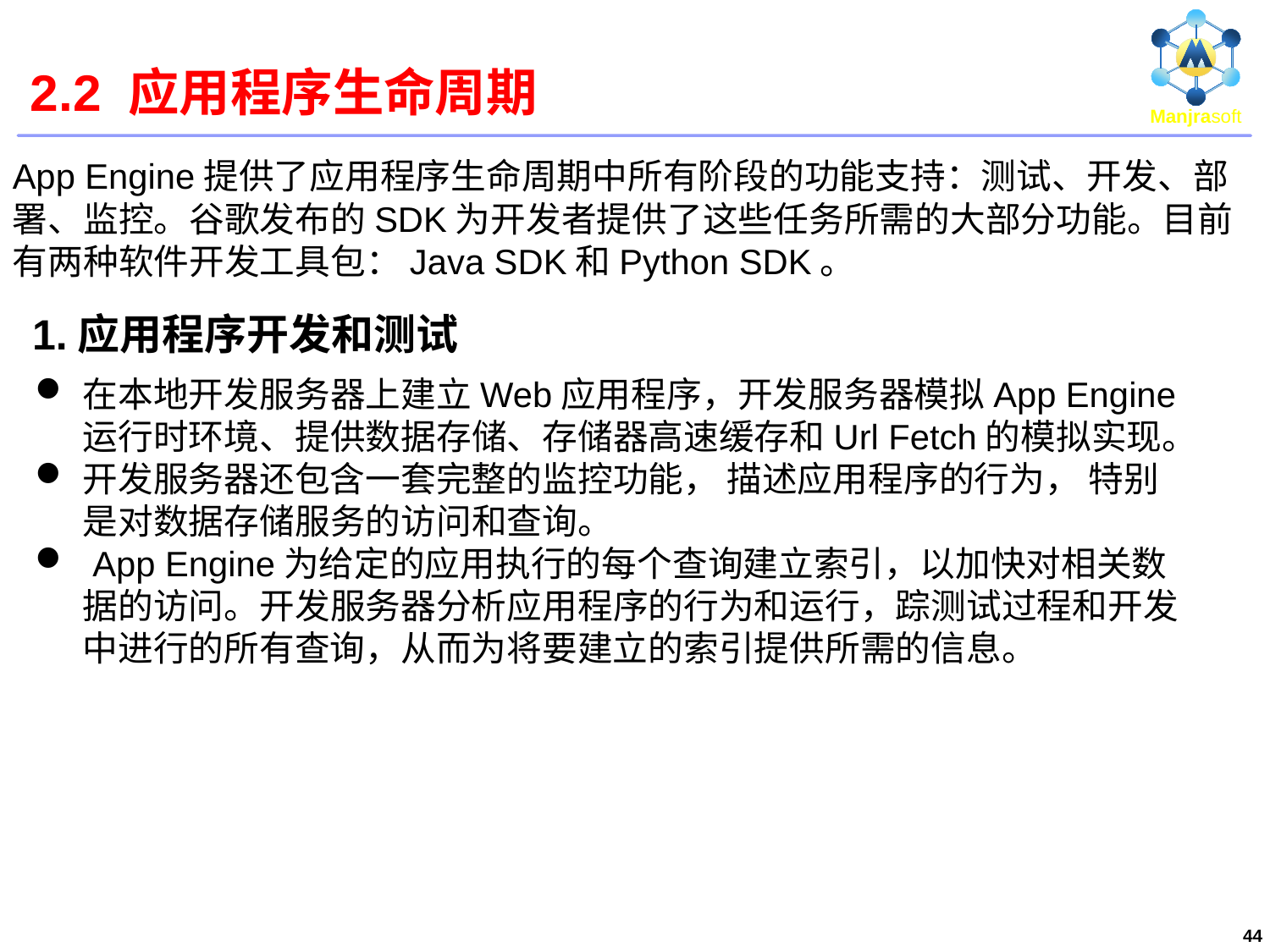

# 2.2 应用程序生命周期
App Engine提供了应用程序生命周期中所有阶段的功能支持：测试、开发、部署、监控。谷歌发布的SDK为开发者提供了这些任务所需的大部分功能。目前有两种软件开发工具包：Java SDK和Python SDK。
1.应用程序开发和测试
在本地开发服务器上建立Web应用程序，开发服务器模拟App Engine运行时环境、提供数据存储、存储器高速缓存和Url Fetch的模拟实现。
开发服务器还包含一套完整的监控功能， 描述应用程序的行为， 特别是对数据存储服务的访问和查询。
 App Engine为给定的应用执行的每个查询建立索引，以加快对相关数据的访问。开发服务器分析应用程序的行为和运行，踪测试过程和开发中进行的所有查询，从而为将要建立的索引提供所需的信息。
44